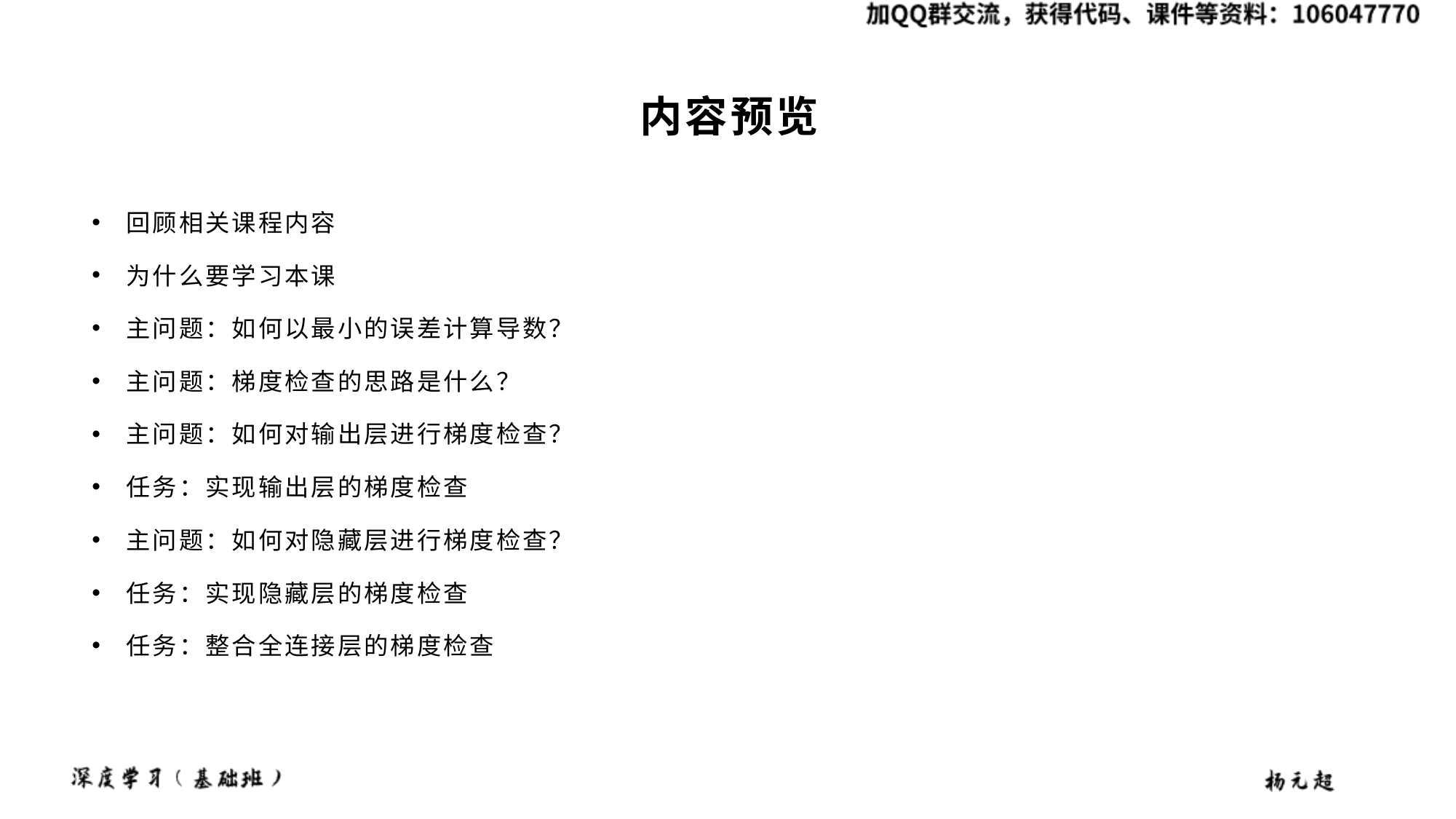

# 内容预览
回顾相关课程内容
为什么要学习本课
主问题：如何以最小的误差计算导数？
主问题：梯度检查的思路是什么？
主问题：如何对输出层进行梯度检查？
任务：实现输出层的梯度检查
主问题：如何对隐藏层进行梯度检查？
任务：实现隐藏层的梯度检查
任务：整合全连接层的梯度检查